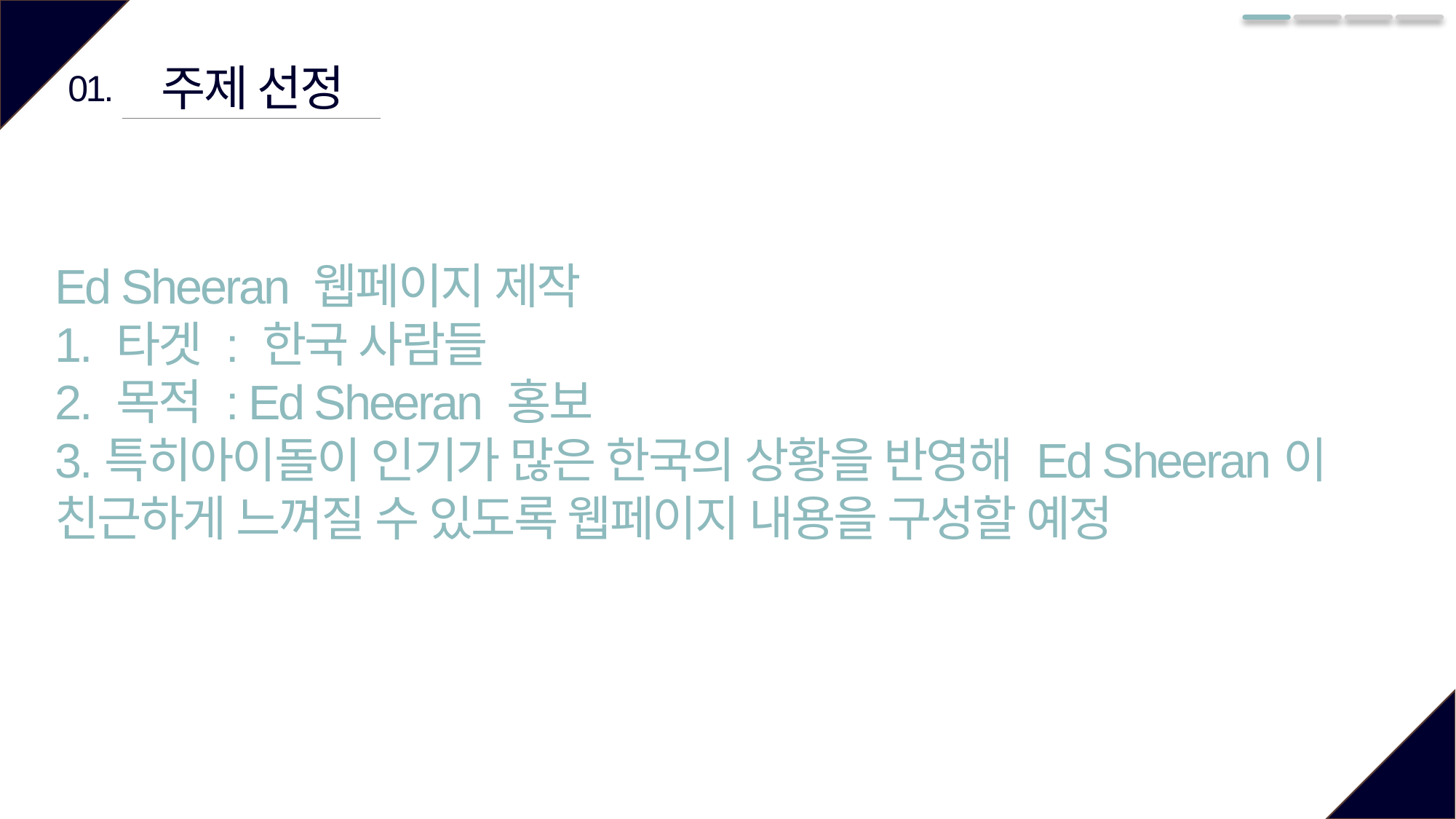

주제 선정
01.

Ed Sheeran 웹페이지 제작
1. 타겟 : 한국 사람들
2. 목적 : Ed Sheeran 홍보
3.특히아이돌이 인기가 많은 한국의 상황을 반영해 Ed Sheeran이 친근하게 느껴질 수 있도록 웹페이지 내용을 구성할 예정